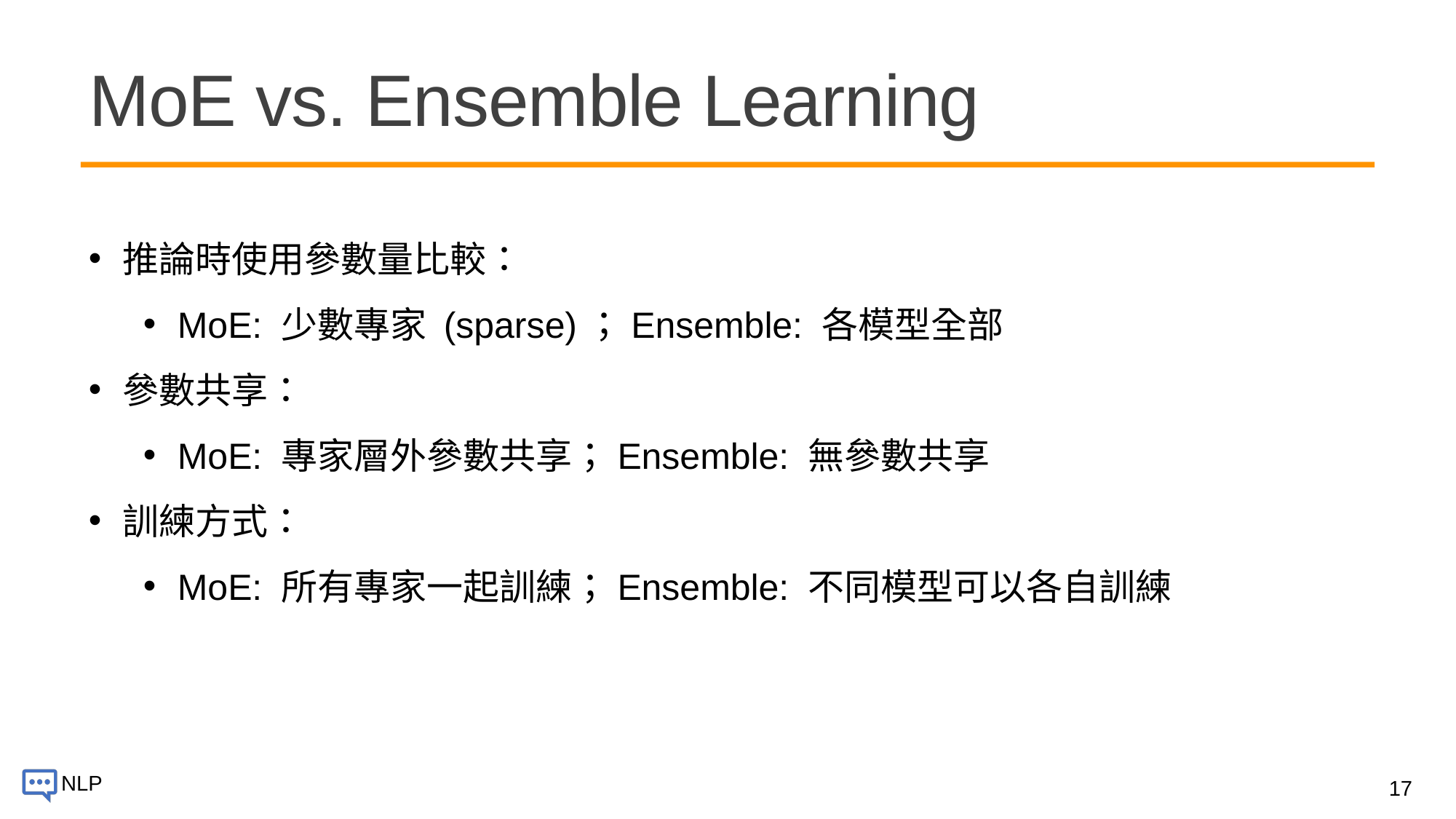

# MoE vs. Ensemble Learning
推論時使用參數量比較：
MoE: 少數專家 (sparse)；Ensemble: 各模型全部
參數共享：
MoE: 專家層外參數共享；Ensemble: 無參數共享
訓練方式：
MoE: 所有專家一起訓練；Ensemble: 不同模型可以各自訓練
17